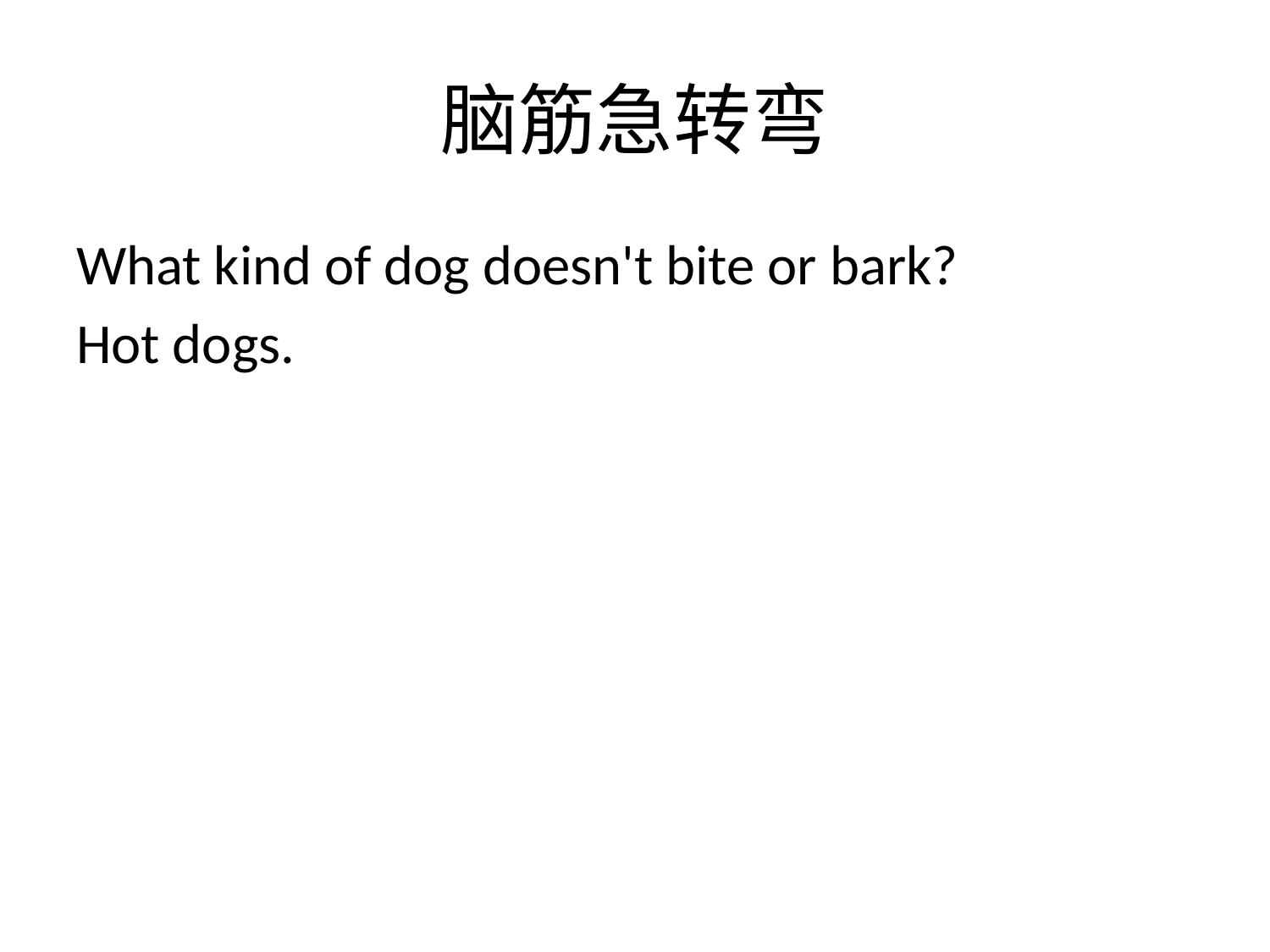

# 脑筋急转弯
What kind of dog doesn't bite or bark?
Hot dogs.